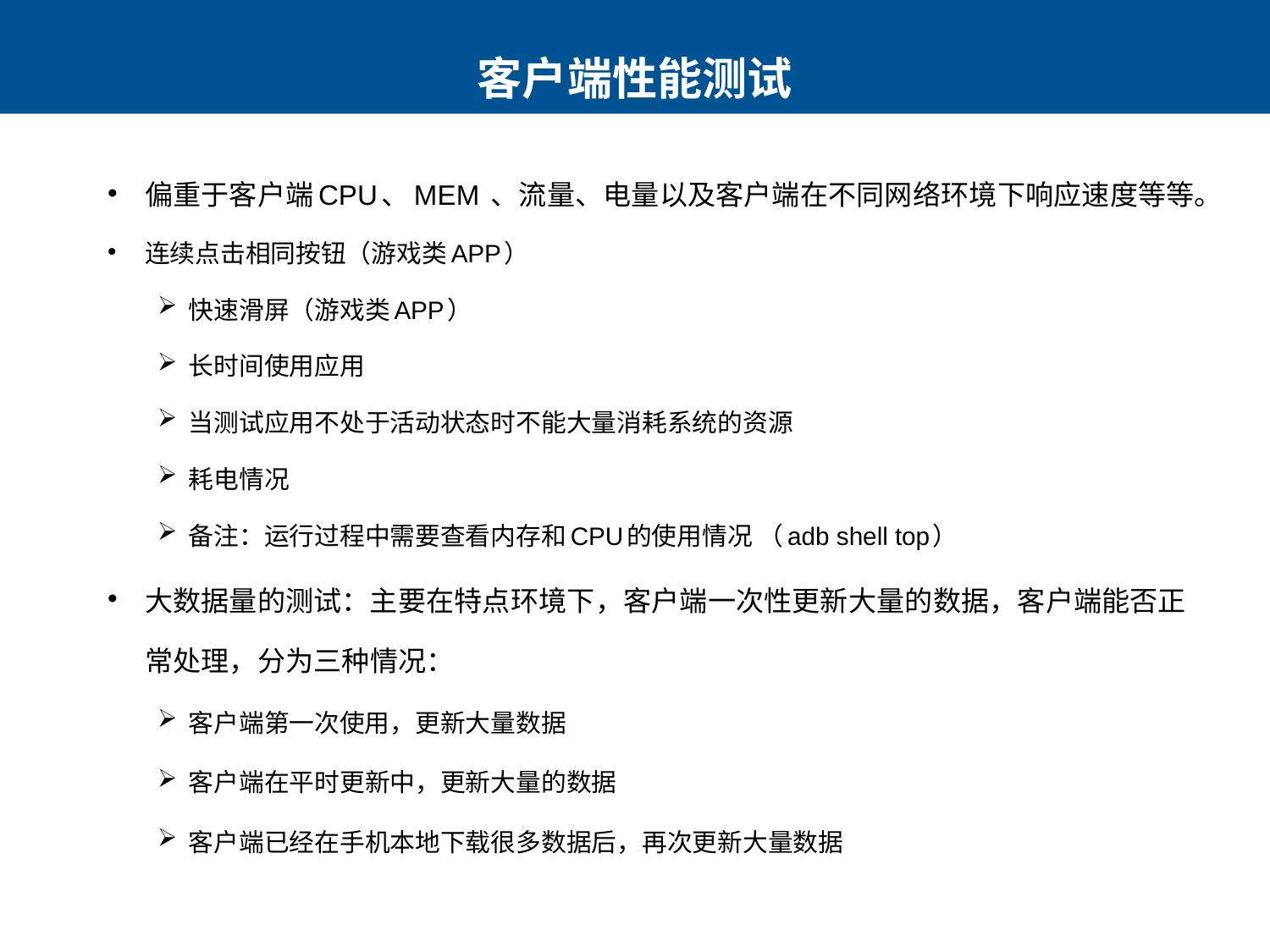

客户端性能测试
偏重于客户端CPU、MEM 、流量、电量以及客户端在不同网络环境下响应速度等等。
连续点击相同按钮（游戏类APP）
快速滑屏（游戏类APP）
长时间使用应用
当测试应用不处于活动状态时不能大量消耗系统的资源
耗电情况
备注：运行过程中需要查看内存和CPU的使用情况 （adb shell top）
大数据量的测试：主要在特点环境下，客户端一次性更新大量的数据，客户端能否正常处理，分为三种情况：
客户端第一次使用，更新大量数据
客户端在平时更新中，更新大量的数据
客户端已经在手机本地下载很多数据后，再次更新大量数据